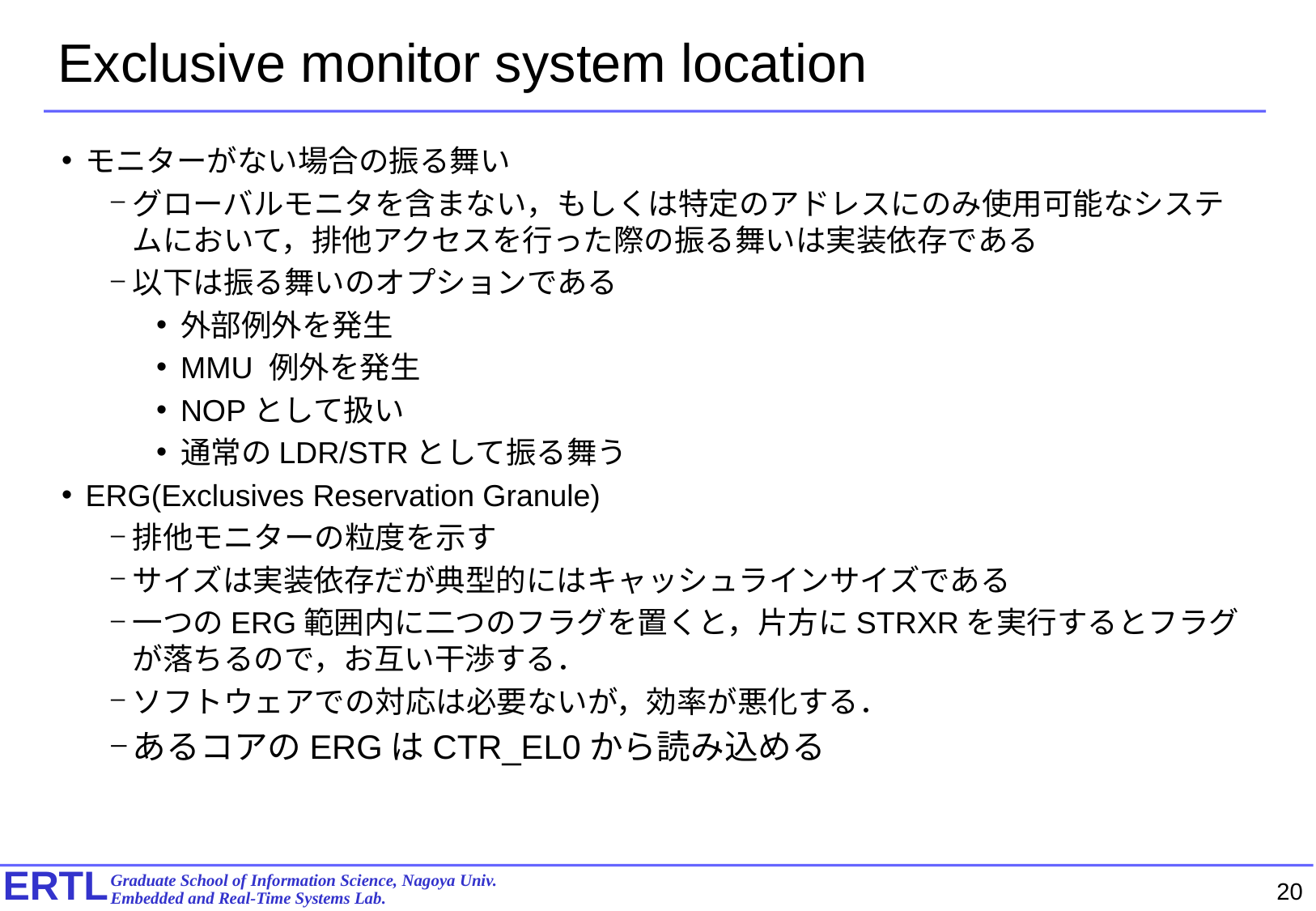

# Exclusive monitor system location
モニターがない場合の振る舞い
グローバルモニタを含まない，もしくは特定のアドレスにのみ使用可能なシステムにおいて，排他アクセスを行った際の振る舞いは実装依存である
以下は振る舞いのオプションである
外部例外を発生
MMU 例外を発生
NOPとして扱い
通常のLDR/STRとして振る舞う
ERG(Exclusives Reservation Granule)
排他モニターの粒度を示す
サイズは実装依存だが典型的にはキャッシュラインサイズである
一つのERG範囲内に二つのフラグを置くと，片方にSTRXRを実行するとフラグが落ちるので，お互い干渉する．
ソフトウェアでの対応は必要ないが，効率が悪化する．
あるコアのERGはCTR_EL0から読み込める

20